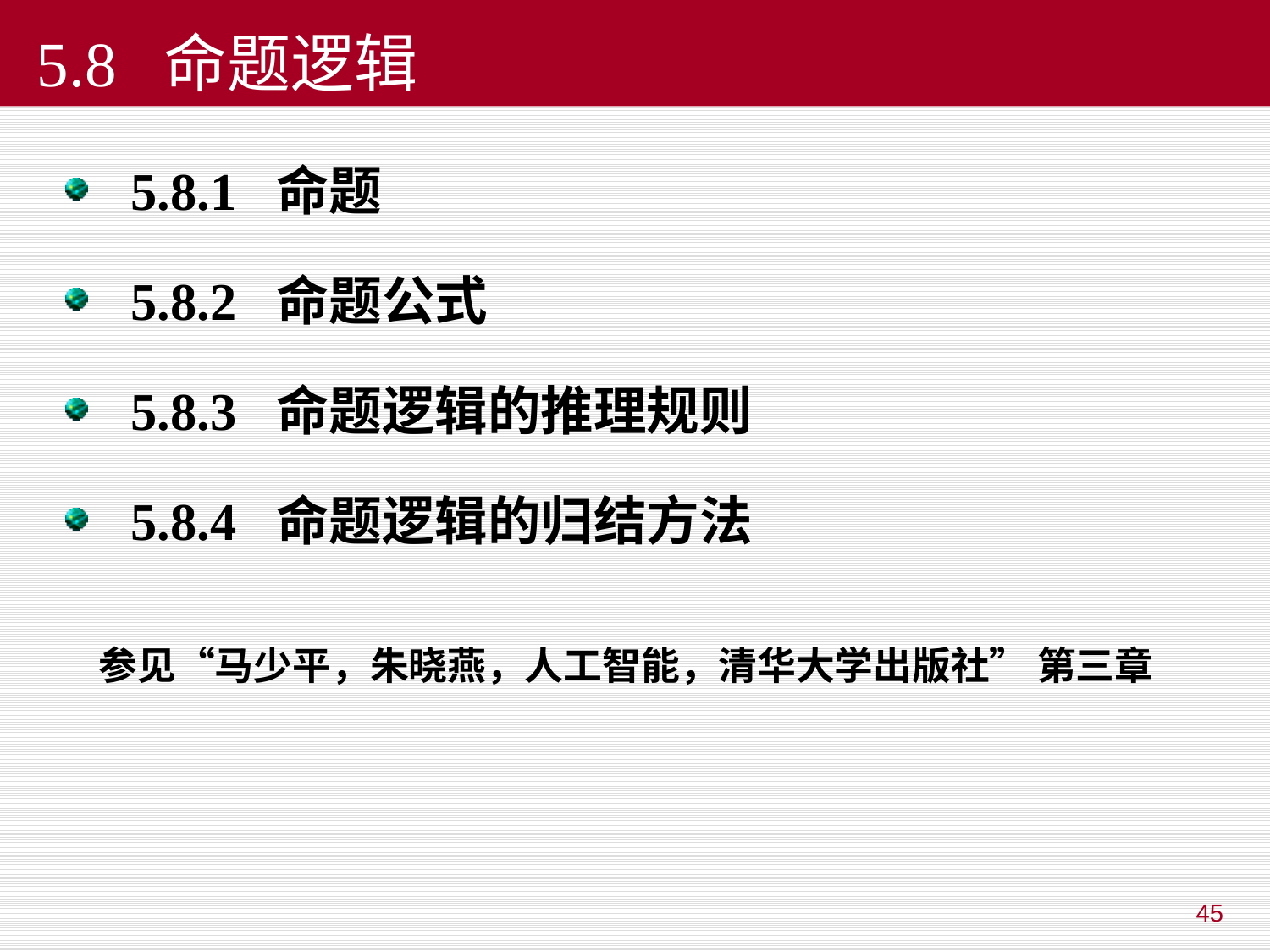

# 5.8  命题逻辑
5.8.1  命题
5.8.2  命题公式
5.8.3  命题逻辑的推理规则
5.8.4  命题逻辑的归结方法
参见“马少平，朱晓燕，人工智能，清华大学出版社” 第三章
45